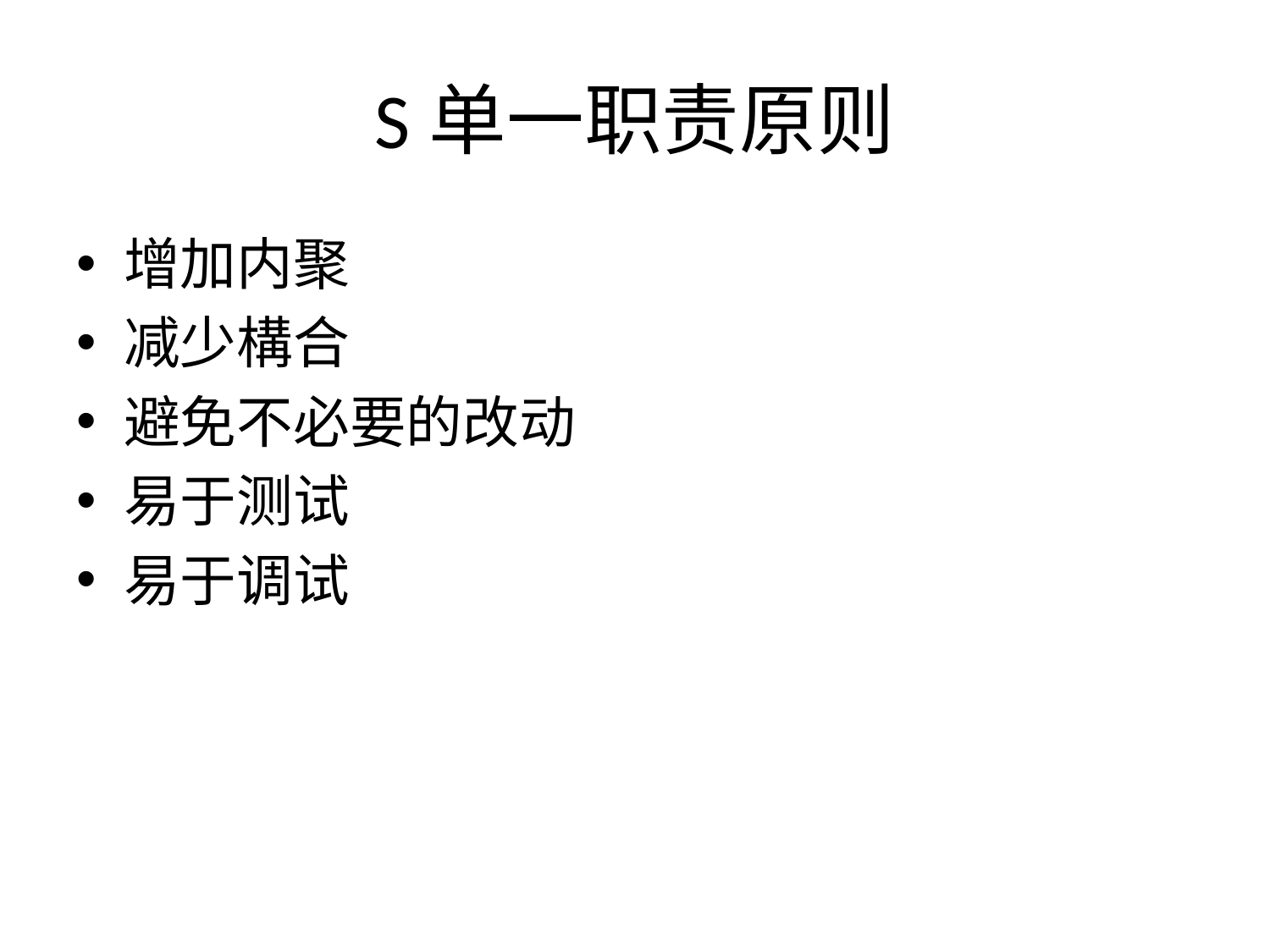

# S单一职责原则
增加内聚
减少構合
避免不必要的改动
易于测试
易于调试